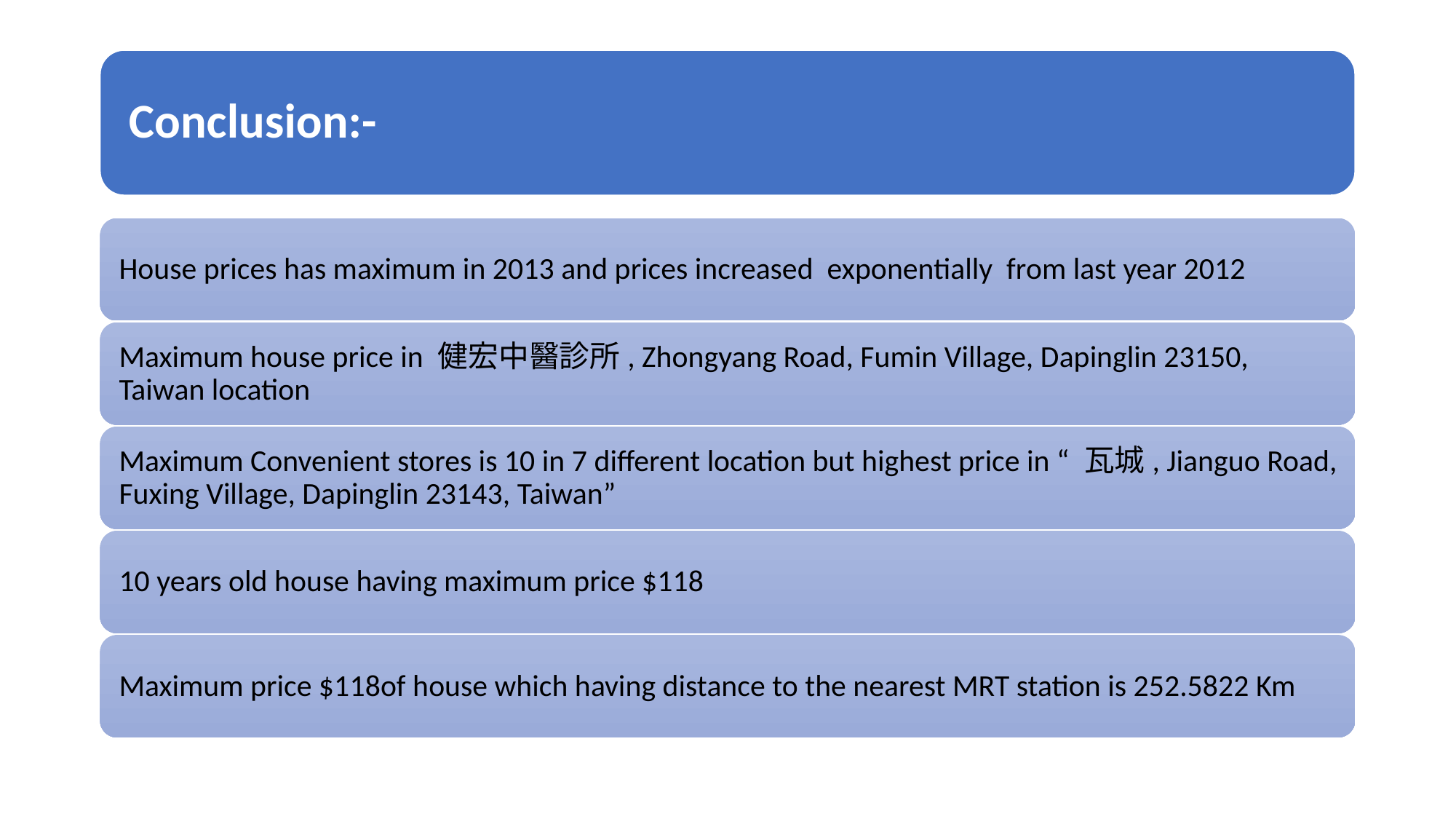

Conclusion:-
House prices has maximum in 2013 and prices increased  exponentially  from last year 2012
Maximum house price in 健宏中醫診所, Zhongyang Road, Fumin Village, Dapinglin 23150, Taiwan location
Maximum Convenient stores is 10 in 7 different location but highest price in “ 瓦城, Jianguo Road, Fuxing Village, Dapinglin 23143, Taiwan”
10 years old house having maximum price $118
Maximum price $118of house which having distance to the nearest MRT station is 252.5822 Km